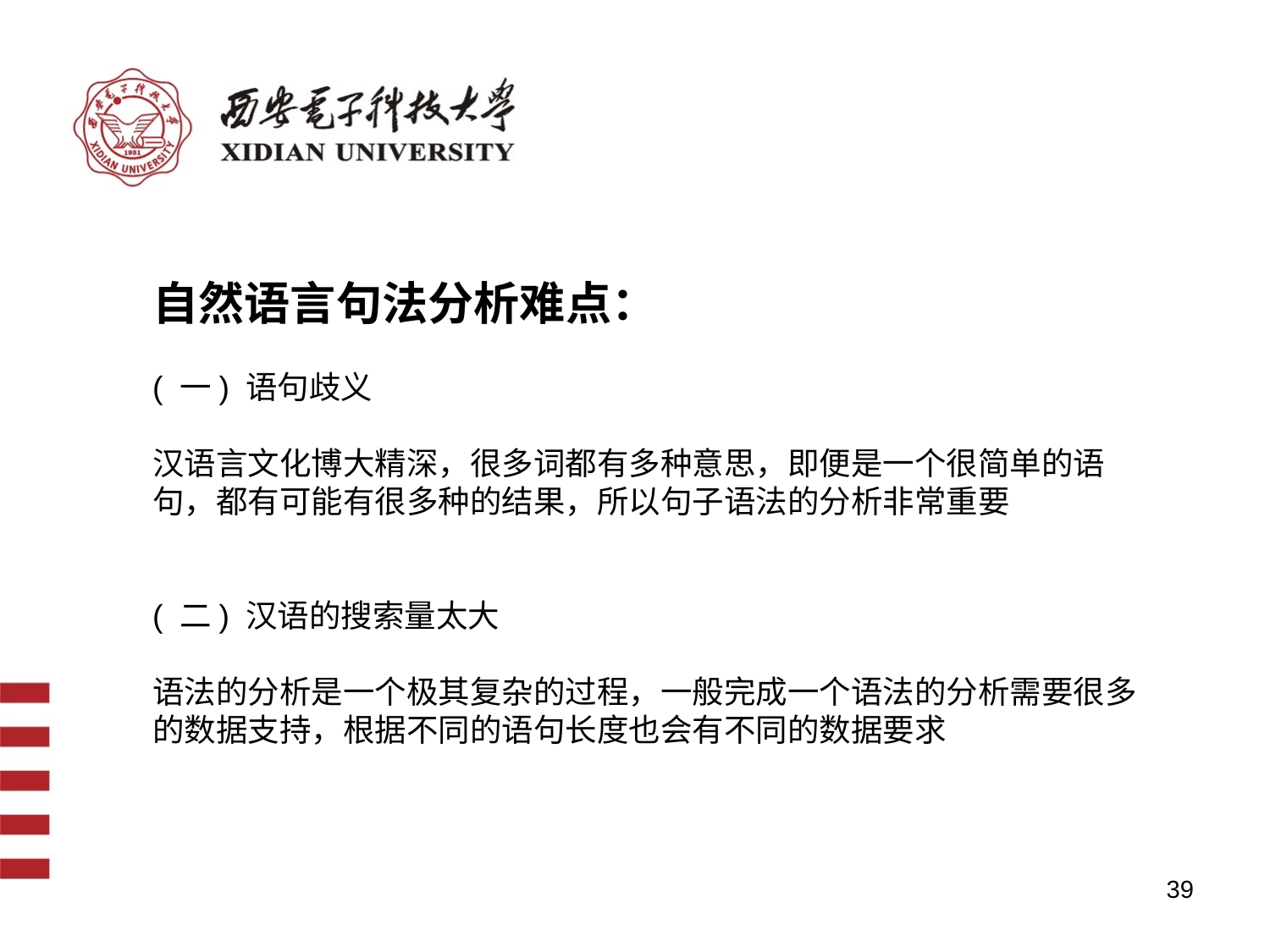

自然语言句法分析难点：

( 一) 语句歧义

汉语言文化博大精深，很多词都有多种意思，即便是一个很简单的语句，都有可能有很多种的结果，所以句子语法的分析非常重要

( 二) 汉语的搜索量太大

语法的分析是一个极其复杂的过程，一般完成一个语法的分析需要很多的数据支持，根据不同的语句长度也会有不同的数据要求
39